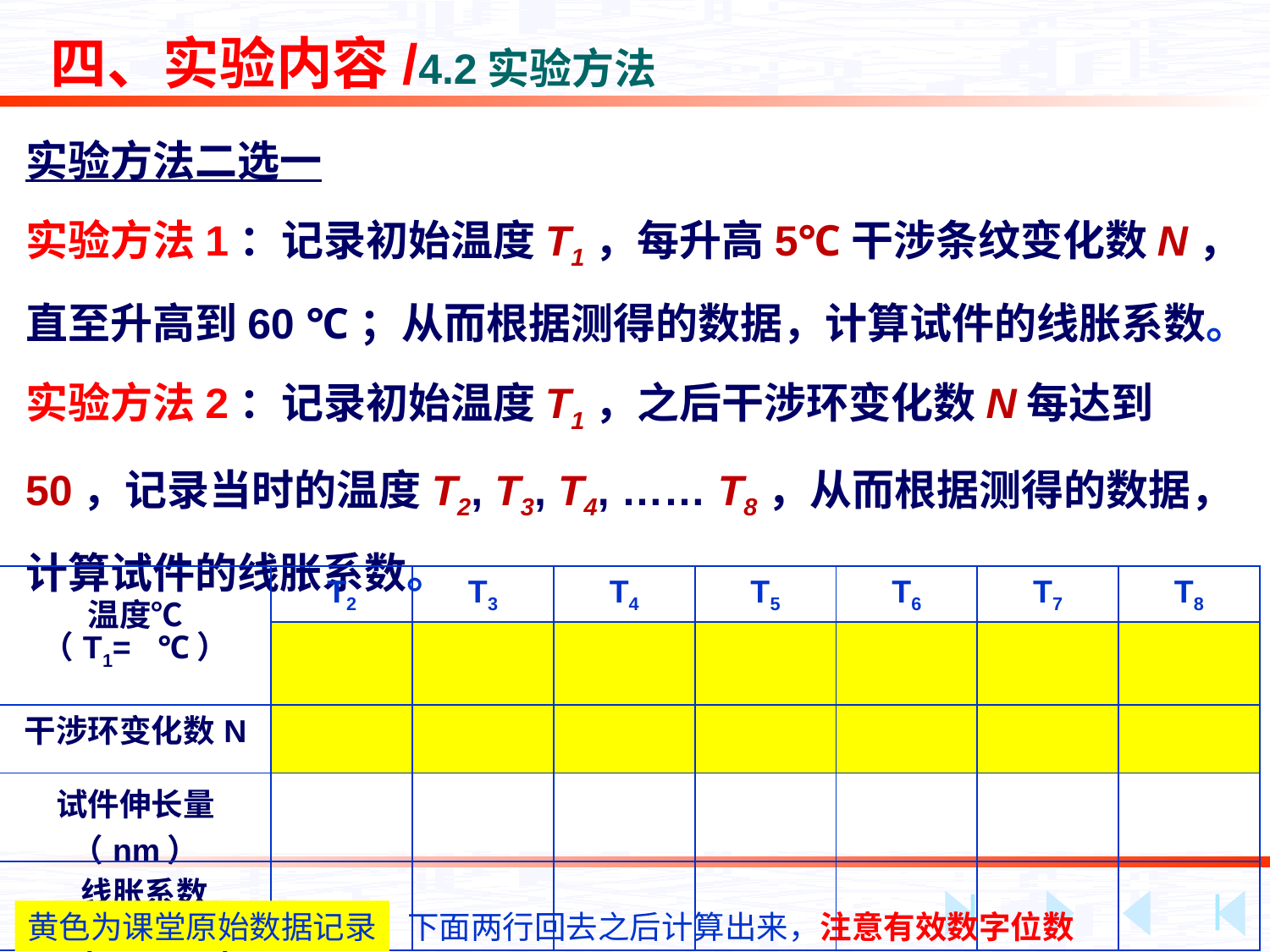

四、实验内容/4.2实验方法
实验方法二选一
实验方法1：记录初始温度T1，每升高5℃干涉条纹变化数N，直至升高到60 ℃；从而根据测得的数据，计算试件的线胀系数。
实验方法2：记录初始温度T1，之后干涉环变化数N每达到50，记录当时的温度T2, T3, T4, …… T8，从而根据测得的数据，计算试件的线胀系数。

| 温度℃ （T1= ℃） | T2 | T3 | T4 | T5 | T6 | T7 | T8 |
| --- | --- | --- | --- | --- | --- | --- | --- |
|  |  |  |  |  |  |  |  |
| 干涉环变化数N |  |  |  |  |  |  |  |
| 试件伸长量（nm） |  |  |  |  |  |  |  |
| 线胀系数 α（×10-6/℃） |  |  |  |  |  |  |  |
黄色为课堂原始数据记录
下面两行回去之后计算出来，注意有效数字位数